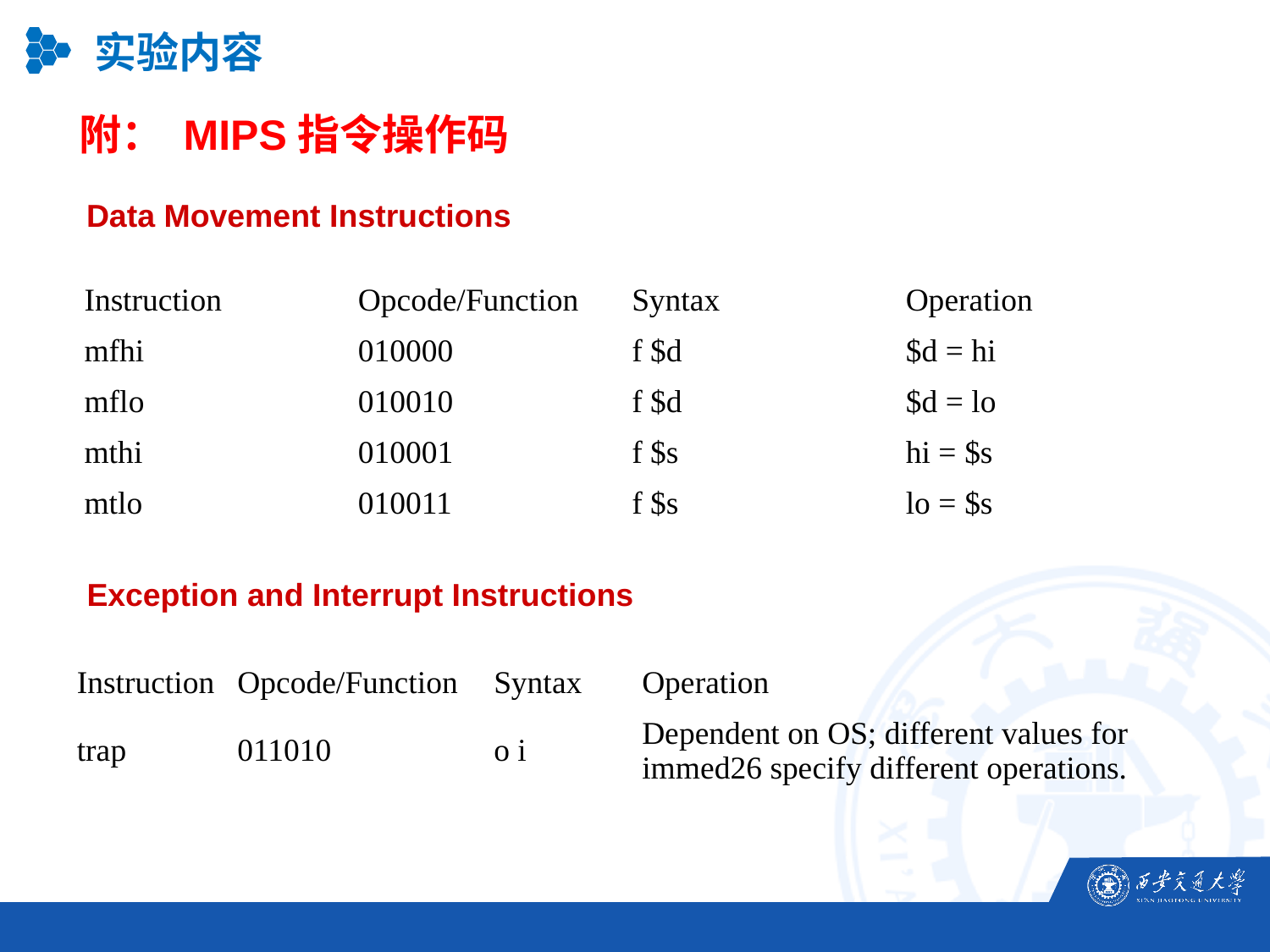

实验内容
附： MIPS指令操作码
Data Movement Instructions
| Instruction | Opcode/Function | Syntax | Operation |
| --- | --- | --- | --- |
| mfhi | 010000 | f $d | $d = hi |
| mflo | 010010 | f $d | $d = lo |
| mthi | 010001 | f $s | hi = $s |
| mtlo | 010011 | f $s | lo = $s |
Exception and Interrupt Instructions
| Instruction | Opcode/Function | Syntax | Operation |
| --- | --- | --- | --- |
| trap | 011010 | o i | Dependent on OS; different values for immed26 specify different operations. |